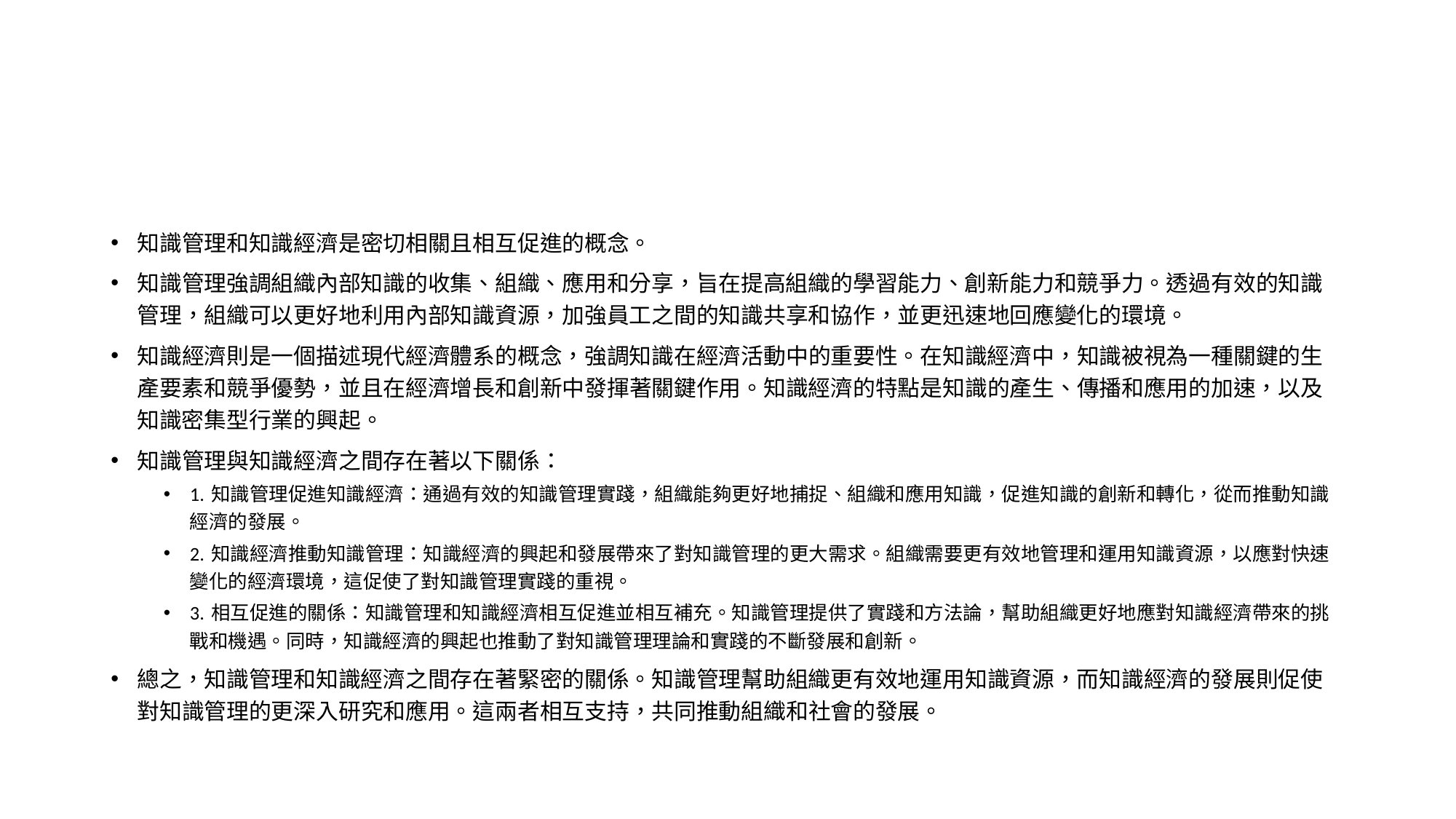

#
知識管理和知識經濟是密切相關且相互促進的概念。
知識管理強調組織內部知識的收集、組織、應用和分享，旨在提高組織的學習能力、創新能力和競爭力。透過有效的知識管理，組織可以更好地利用內部知識資源，加強員工之間的知識共享和協作，並更迅速地回應變化的環境。
知識經濟則是一個描述現代經濟體系的概念，強調知識在經濟活動中的重要性。在知識經濟中，知識被視為一種關鍵的生產要素和競爭優勢，並且在經濟增長和創新中發揮著關鍵作用。知識經濟的特點是知識的產生、傳播和應用的加速，以及知識密集型行業的興起。
知識管理與知識經濟之間存在著以下關係：
1. 知識管理促進知識經濟：通過有效的知識管理實踐，組織能夠更好地捕捉、組織和應用知識，促進知識的創新和轉化，從而推動知識經濟的發展。
2. 知識經濟推動知識管理：知識經濟的興起和發展帶來了對知識管理的更大需求。組織需要更有效地管理和運用知識資源，以應對快速變化的經濟環境，這促使了對知識管理實踐的重視。
3. 相互促進的關係：知識管理和知識經濟相互促進並相互補充。知識管理提供了實踐和方法論，幫助組織更好地應對知識經濟帶來的挑戰和機遇。同時，知識經濟的興起也推動了對知識管理理論和實踐的不斷發展和創新。
總之，知識管理和知識經濟之間存在著緊密的關係。知識管理幫助組織更有效地運用知識資源，而知識經濟的發展則促使對知識管理的更深入研究和應用。這兩者相互支持，共同推動組織和社會的發展。